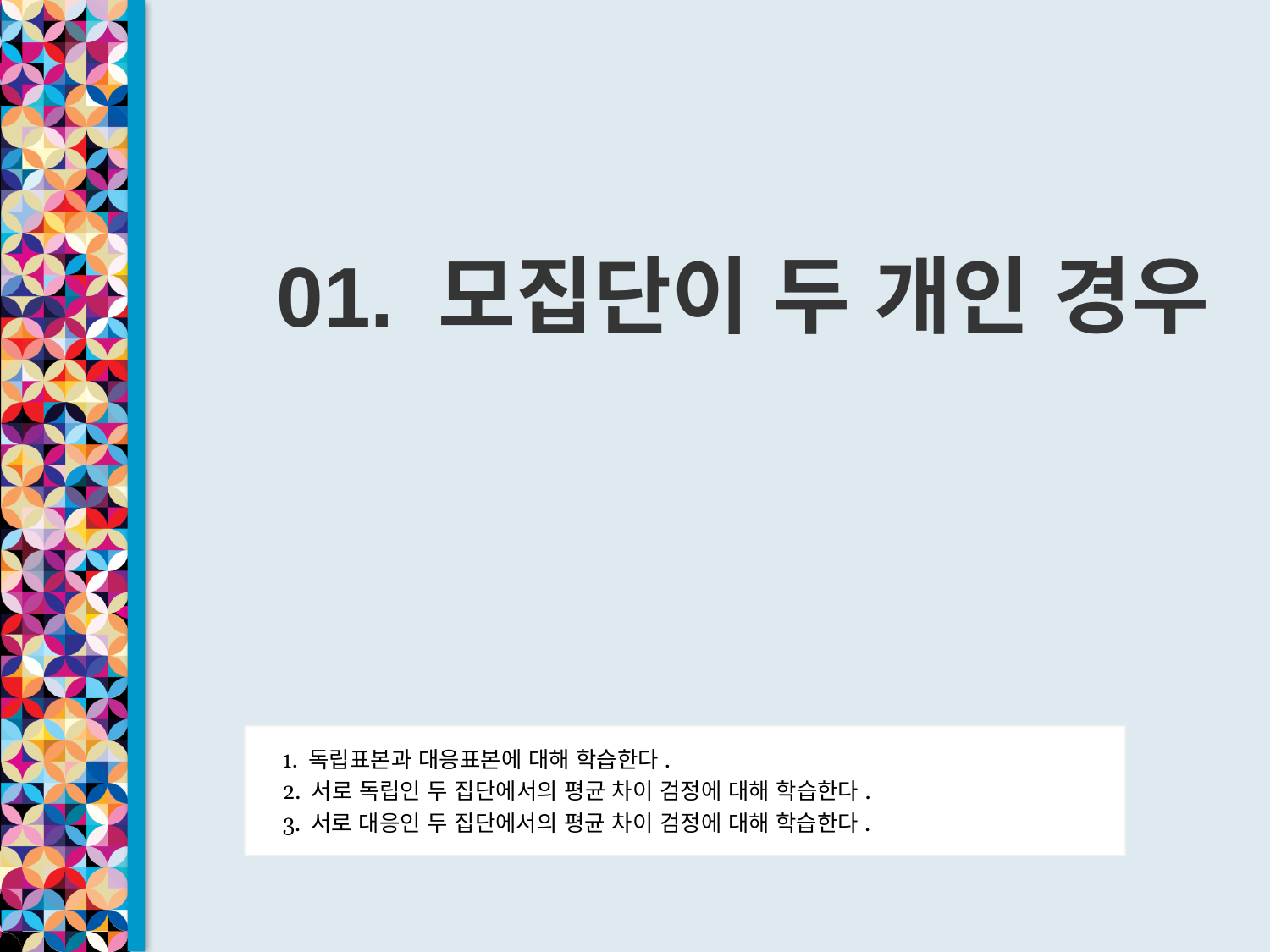

01. 모집단이 두 개인 경우

1. 독립표본과 대응표본에 대해 학습한다.
2. 서로 독립인 두 집단에서의 평균 차이 검정에 대해 학습한다.
3. 서로 대응인 두 집단에서의 평균 차이 검정에 대해 학습한다.